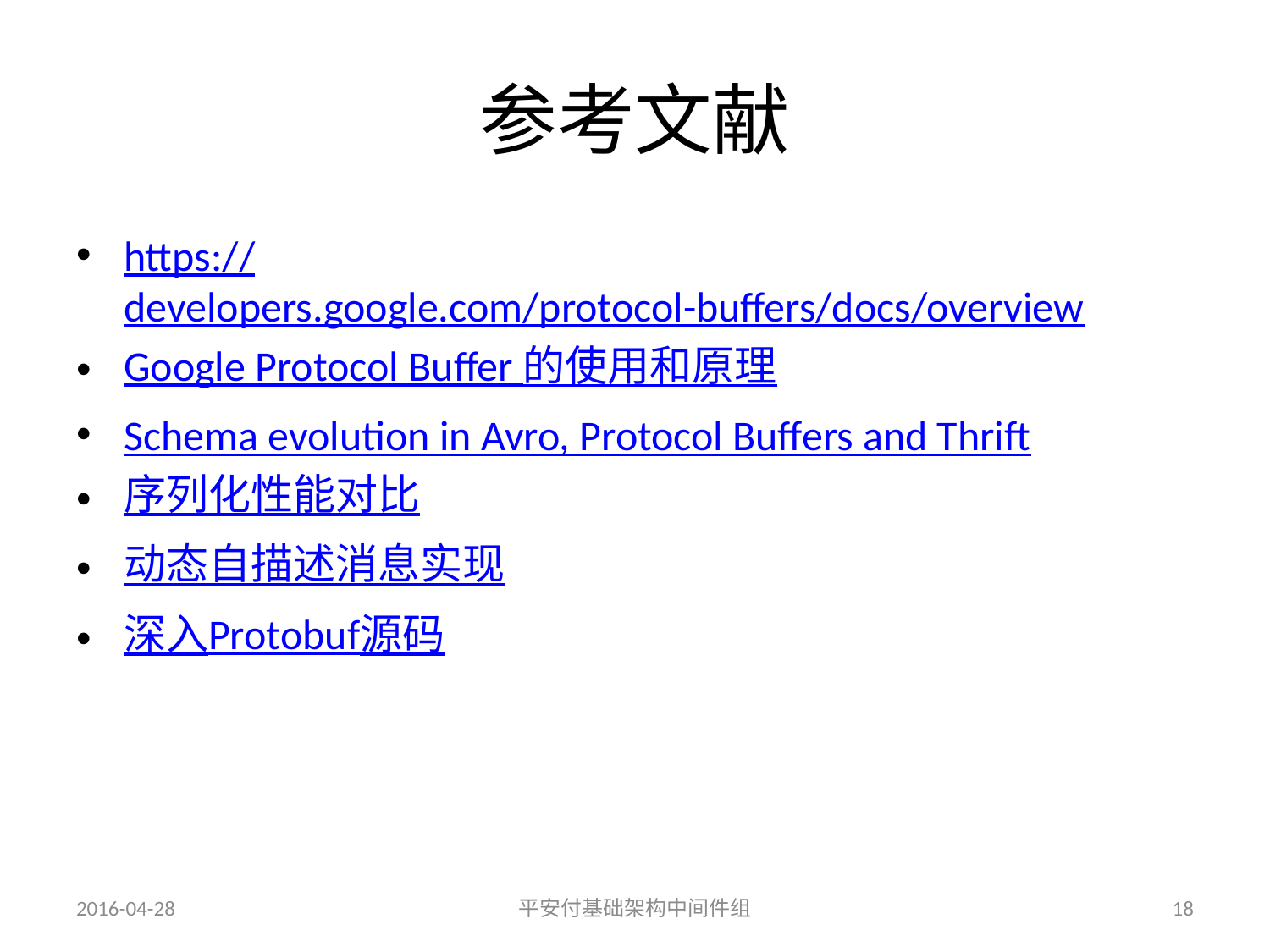

# 参考文献
https://developers.google.com/protocol-buffers/docs/overview
Google Protocol Buffer 的使用和原理
Schema evolution in Avro, Protocol Buffers and Thrift
序列化性能对比
动态自描述消息实现
深入Protobuf源码

2016-04-28
平安付基础架构中间件组
18